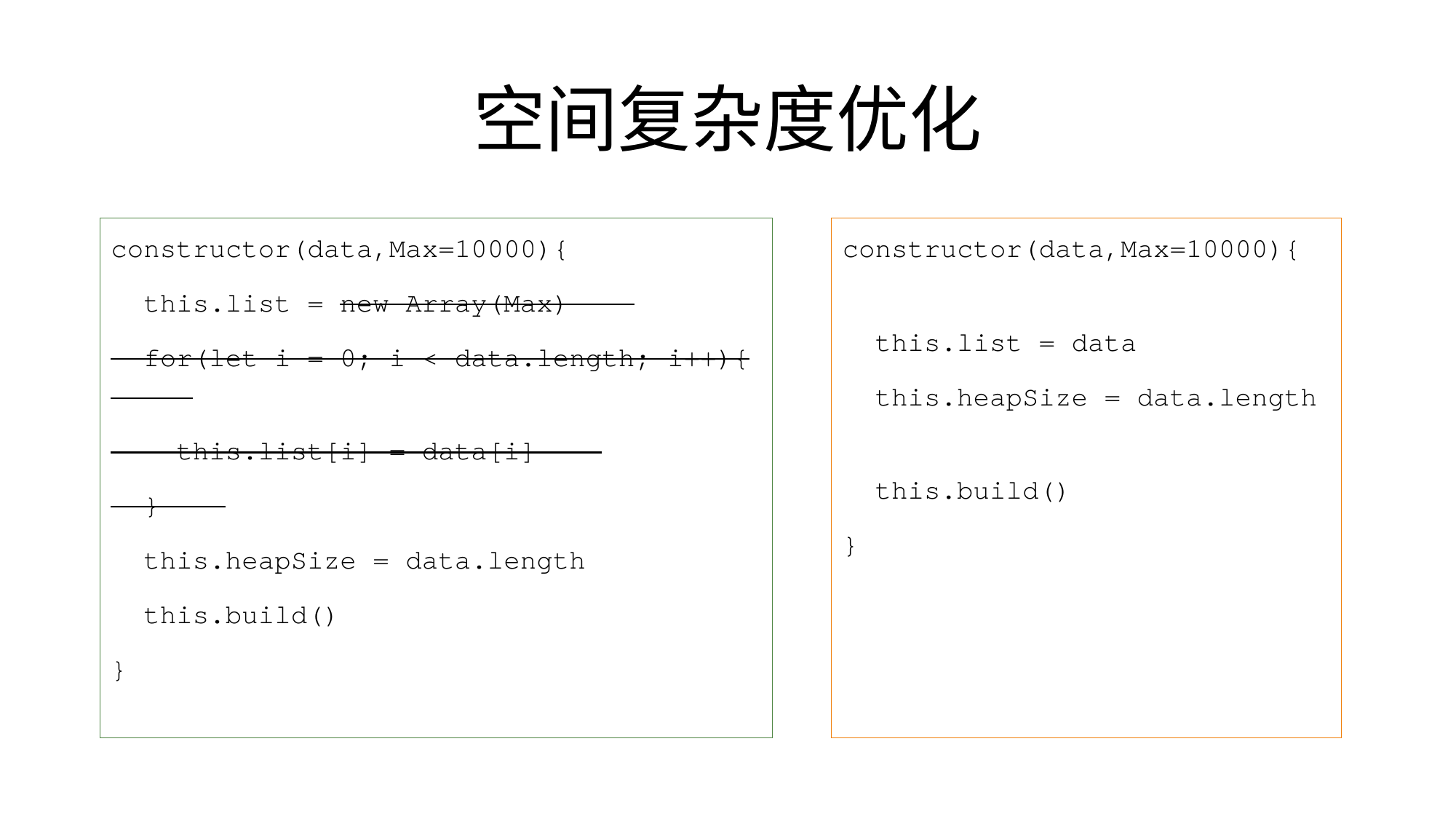

# 空间复杂度优化
constructor(data,Max=10000){
  this.list = new Array(Max)
  for(let i = 0; i < data.length; i++){
    this.list[i] = data[i]
  }
  this.heapSize = data.length
  this.build()
}
constructor(data,Max=10000){
  this.list = data
  this.heapSize = data.length
  this.build()
}